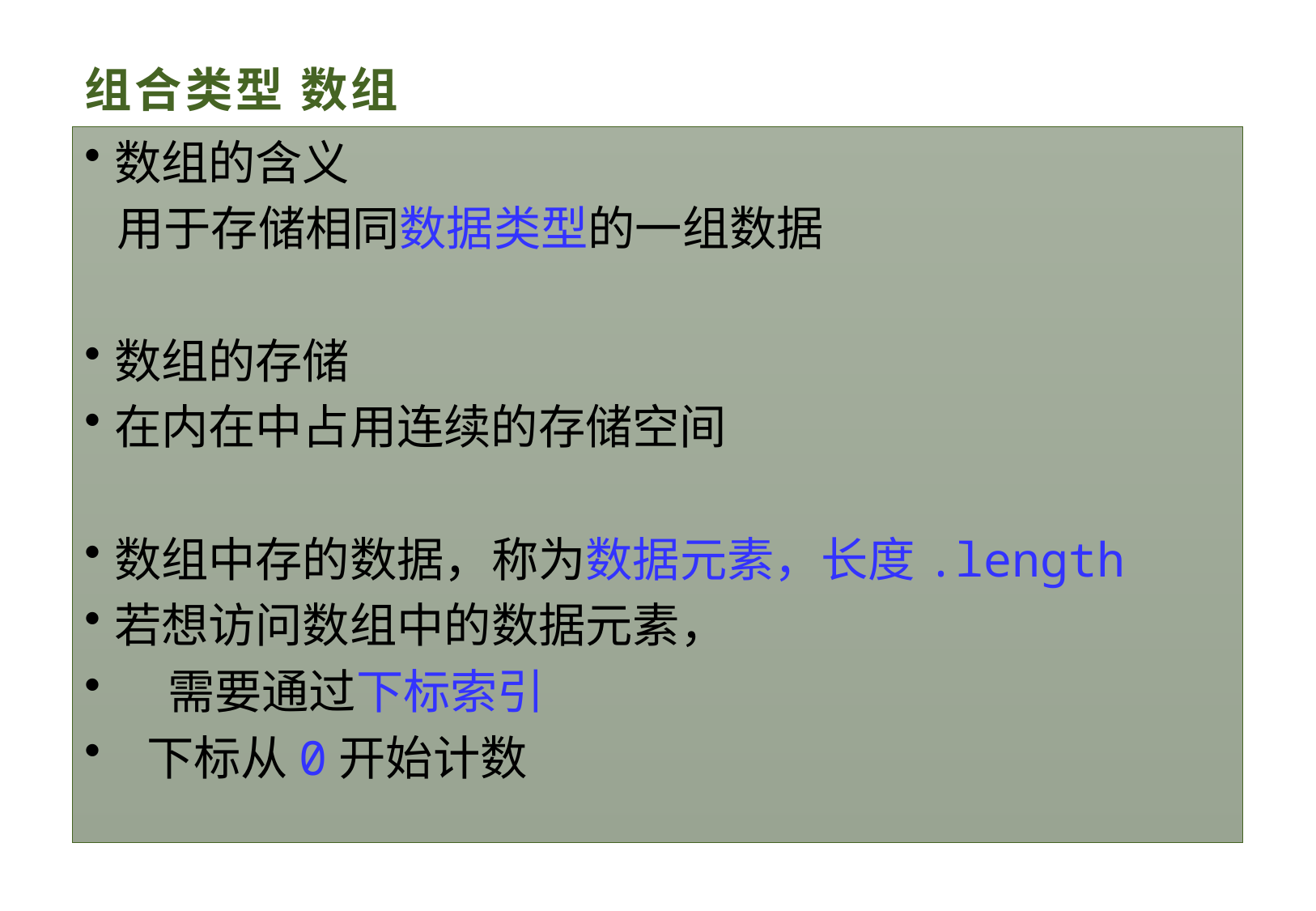

# 组合类型 数组
数组的含义
  用于存储相同数据类型的一组数据

数组的存储
在内在中占用连续的存储空间

数组中存的数据，称为数据元素，长度.length
若想访问数组中的数据元素，
    需要通过下标索引
  下标从0开始计数